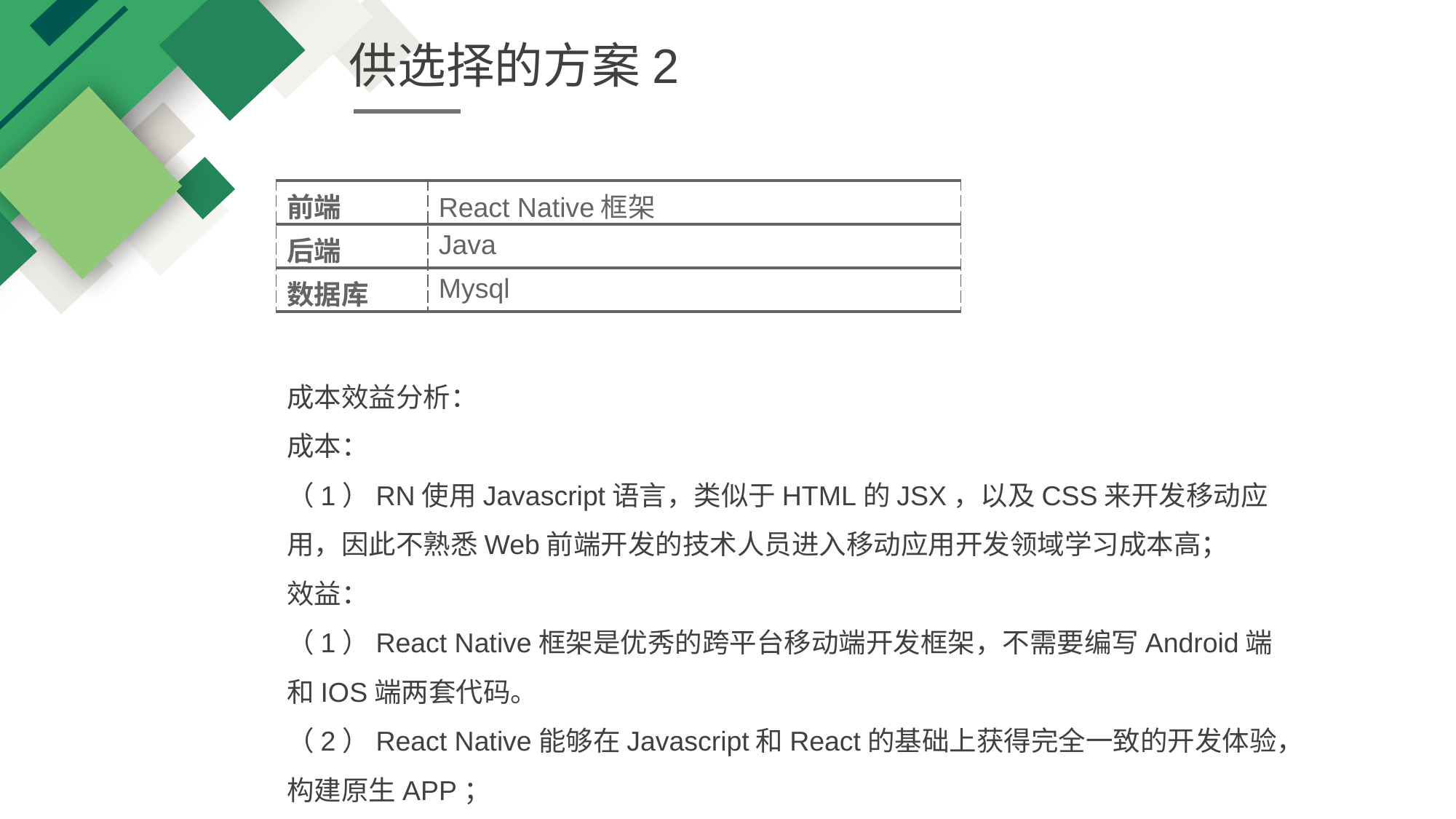

供选择的方案2
| 前端 | React Native框架 |
| --- | --- |
| 后端 | Java |
| 数据库 | Mysql |
成本效益分析：
成本：
（1）RN使用Javascript语言，类似于HTML的JSX，以及CSS来开发移动应用，因此不熟悉Web前端开发的技术人员进入移动应用开发领域学习成本高；
效益：
（1）React Native框架是优秀的跨平台移动端开发框架，不需要编写Android端和IOS端两套代码。
（2）React Native能够在Javascript和React的基础上获得完全一致的开发体验，构建原生APP；